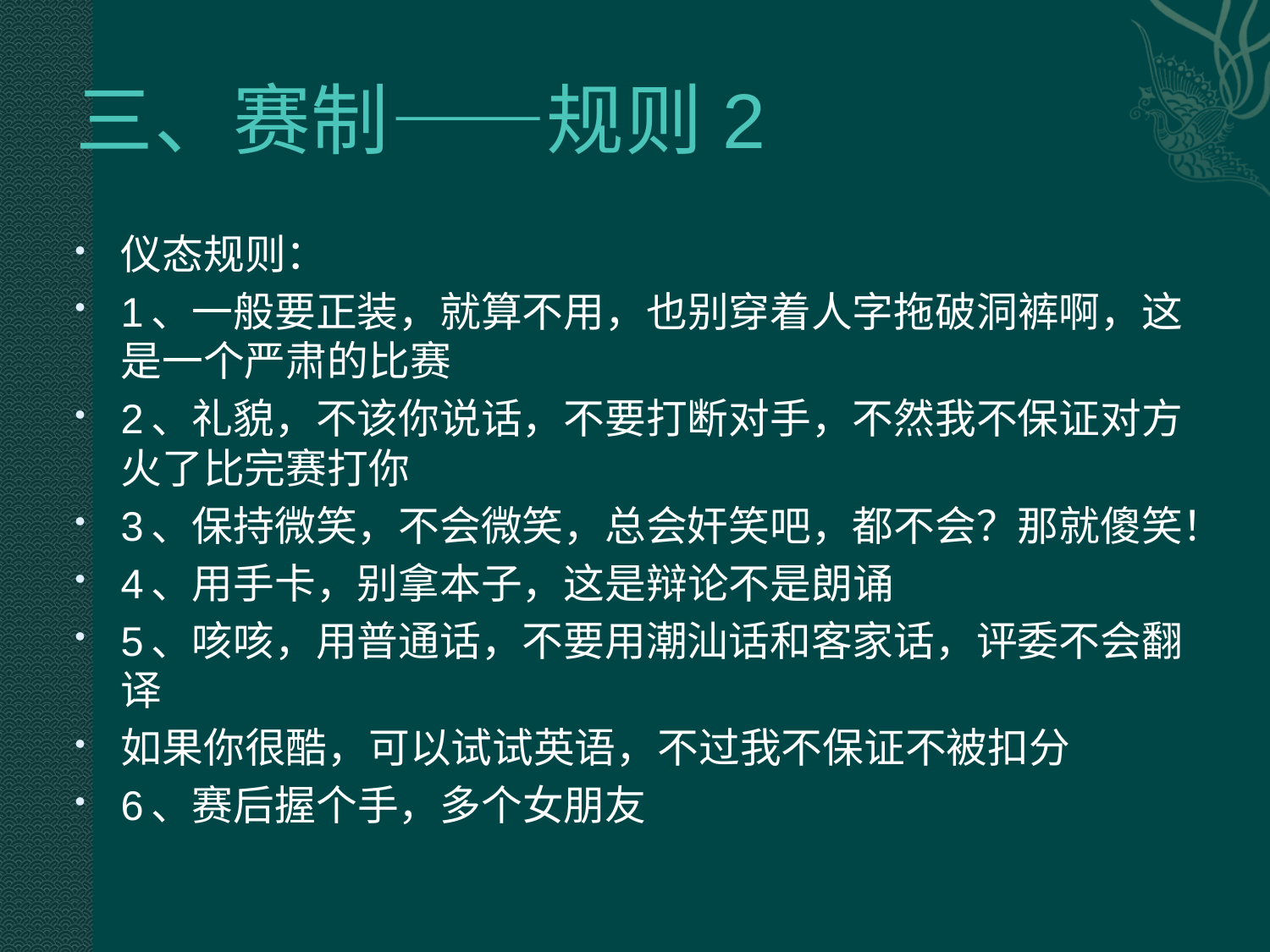

# 三、赛制——规则2
仪态规则：
1、一般要正装，就算不用，也别穿着人字拖破洞裤啊，这是一个严肃的比赛
2、礼貌，不该你说话，不要打断对手，不然我不保证对方火了比完赛打你
3、保持微笑，不会微笑，总会奸笑吧，都不会？那就傻笑！
4、用手卡，别拿本子，这是辩论不是朗诵
5、咳咳，用普通话，不要用潮汕话和客家话，评委不会翻译
如果你很酷，可以试试英语，不过我不保证不被扣分
6、赛后握个手，多个女朋友